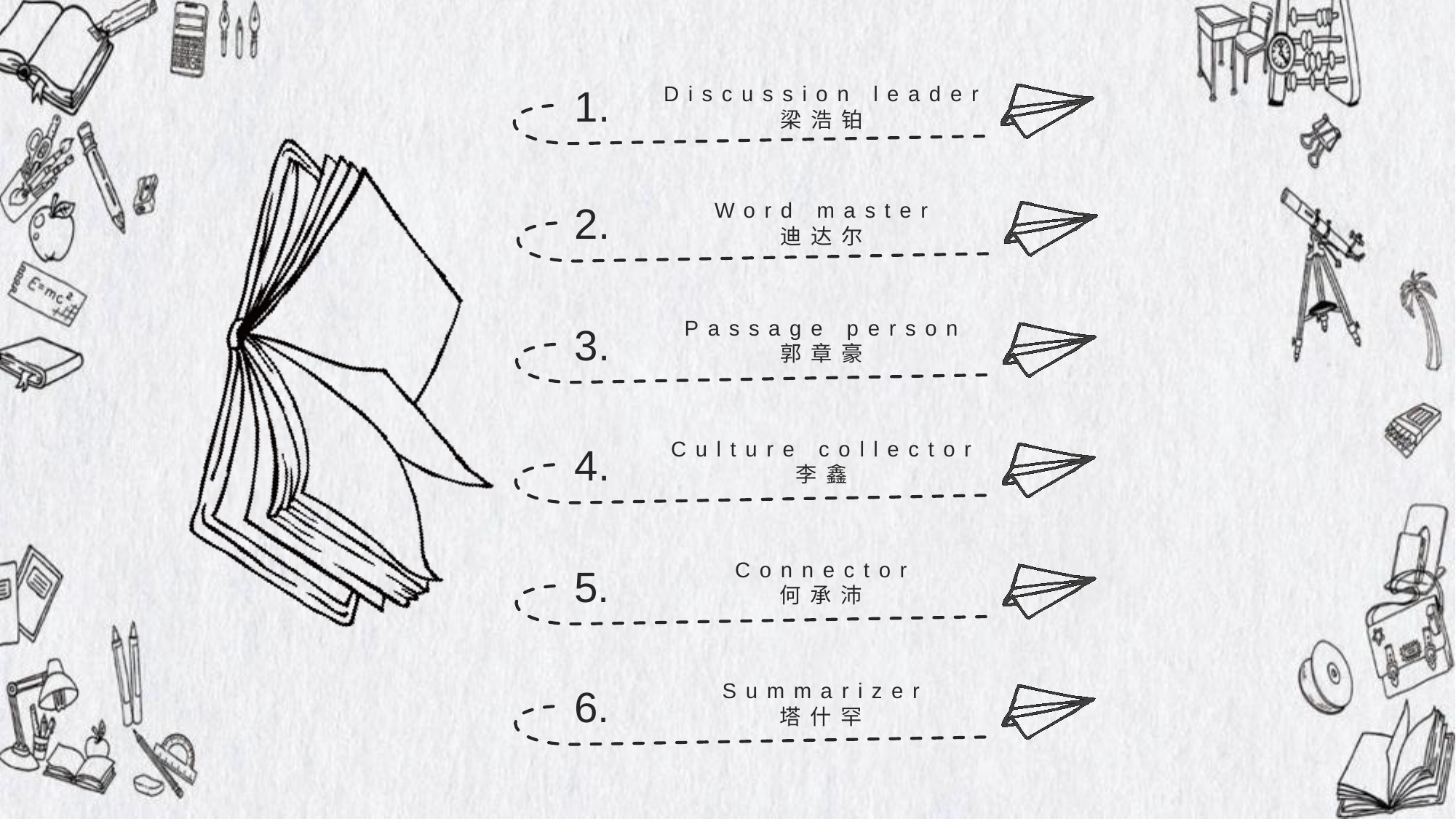

1.
Discussion leader
梁浩铂

2.
Word master
迪达尔

Passage person
郭章豪
3.

Culture collector
李鑫
4.

Connector
何承沛

5.

Summarizer
塔什罕

6.